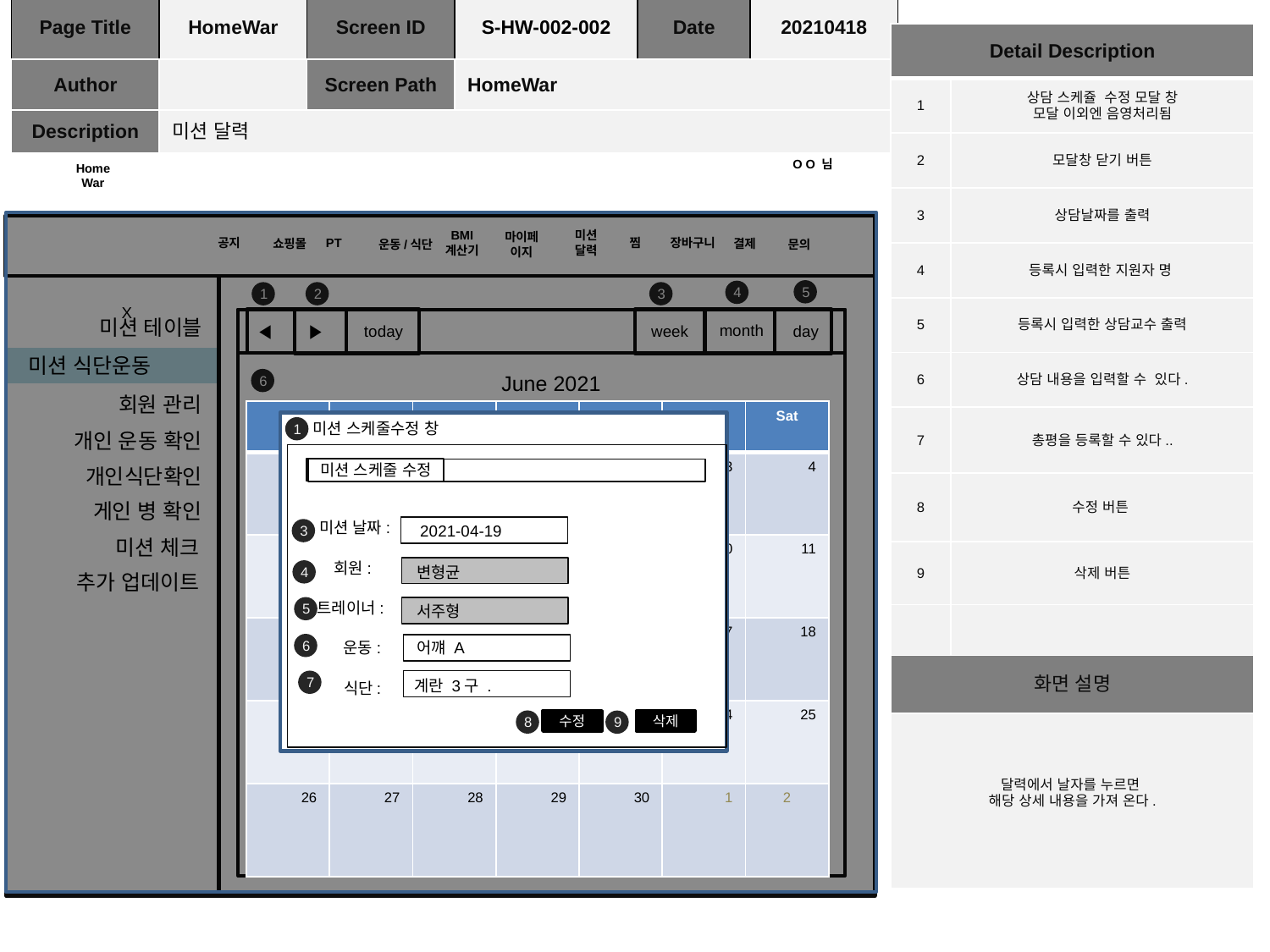

| Page Title | HomeWar | Screen ID | S-HW-002-002 | Date | 20210418 |
| --- | --- | --- | --- | --- | --- |
| Author |  | Screen Path | HomeWar |  |  |
| Description | 미션 달력 |  |  |  |  |
| Detail Description |  |
| --- | --- |
| 1 | 상담 스케쥴 수정 모달 창 모달 이외엔 음영처리됨 |
| 2 | 모달창 닫기 버튼 |
| 3 | 상담날짜를 출력 |
| 4 | 등록시 입력한 지원자 명 |
| 5 | 등록시 입력한 상담교수 출력 |
| 6 | 상담 내용을 입력할 수 있다. |
| 7 | 총평을 등록할 수 있다.. |
| 8 | 수정 버튼 |
| 9 | 삭제 버튼 |
|  |  |
| 화면 설명 |  |
| 달력에서 날자를 누르면 해당 상세 내용을 가져 온다. |  |
O O 님
HomeWar

미션 달력
BMI 계산기
마이페이지
공지
찜
PT
장바구니
결제
쇼핑몰
문의
운동/식단

5

4

2

3

1

X
미션 테이블

▶
◀
month
today
week
day

 미션 식단운동
June 2021
6

회원 관리
| Sun | Mon | Tue | Wed | Thu | Fri | Sat |
| --- | --- | --- | --- | --- | --- | --- |
| 29 | 30 | 31 | 1 | 2 | 3 | 4 |
| 5 | 6 | 7 | 8 | 9 | 10 | 11 |
| 12 | 13 | 14 | 15 | 16 | 17 | 18 |
| 19 | 20 | 21 | 22 | 23 | 24 | 25 |
| 26 | 27 | 28 | 29 | 30 | 1 | 2 |
|  |  |  |  |  | Fri | Sat |
| --- | --- | --- | --- | --- | --- | --- |
|  |  |  |  |  | 3 | 4 |
|  |  |  |  |  | 0 | 11 |
|  |  |  |  |  | 17 | 18 |
|  |  |  |  |  | 24 | 25 |
| 26 | 27 | 28 | 29 | 30 | 1 | 2 |

미션 스케줄수정 창
1

개인 운동 확인

X
팔굽 a 3
미션 스케줄 수정
개인식단확인
어꺠 b

게인 병 확인
미션 날짜:
2021-04-19
3

미션 체크

팔굽 a 3
7

회원:
계란 4/ 버섯3
변형균
4

추가 업데이트
트레이너:
5

서주형

8

어꺠 b
6

운동:
어꺠 A

7

계란 3구 .

     식단:
8

9

수정
삭제